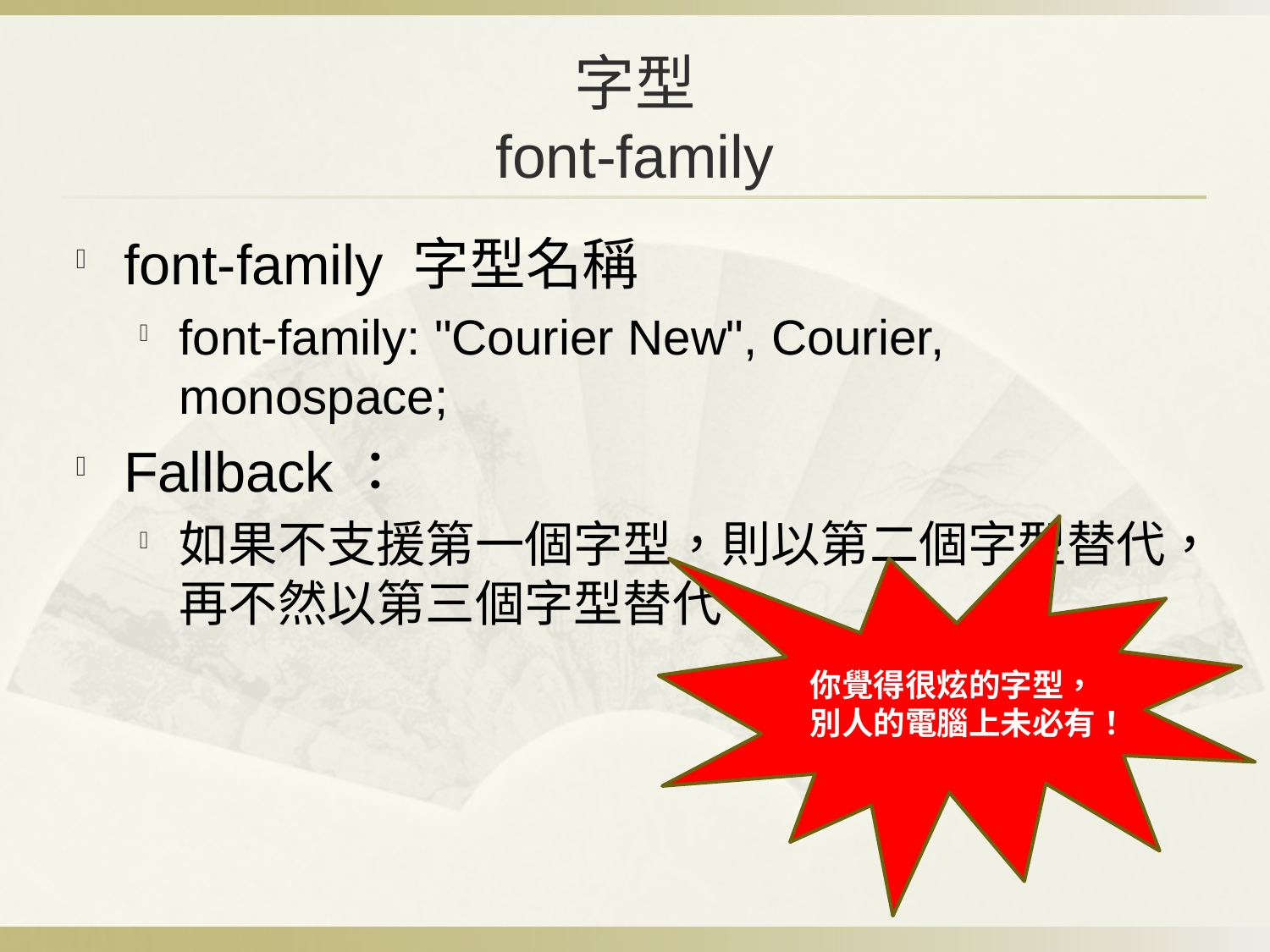

# 字型 font-family
font-family 字型名稱
font-family: "Courier New", Courier, monospace;
Fallback：
如果不支援第一個字型，則以第二個字型替代，再不然以第三個字型替代。
你覺得很炫的字型，別人的電腦上未必有！